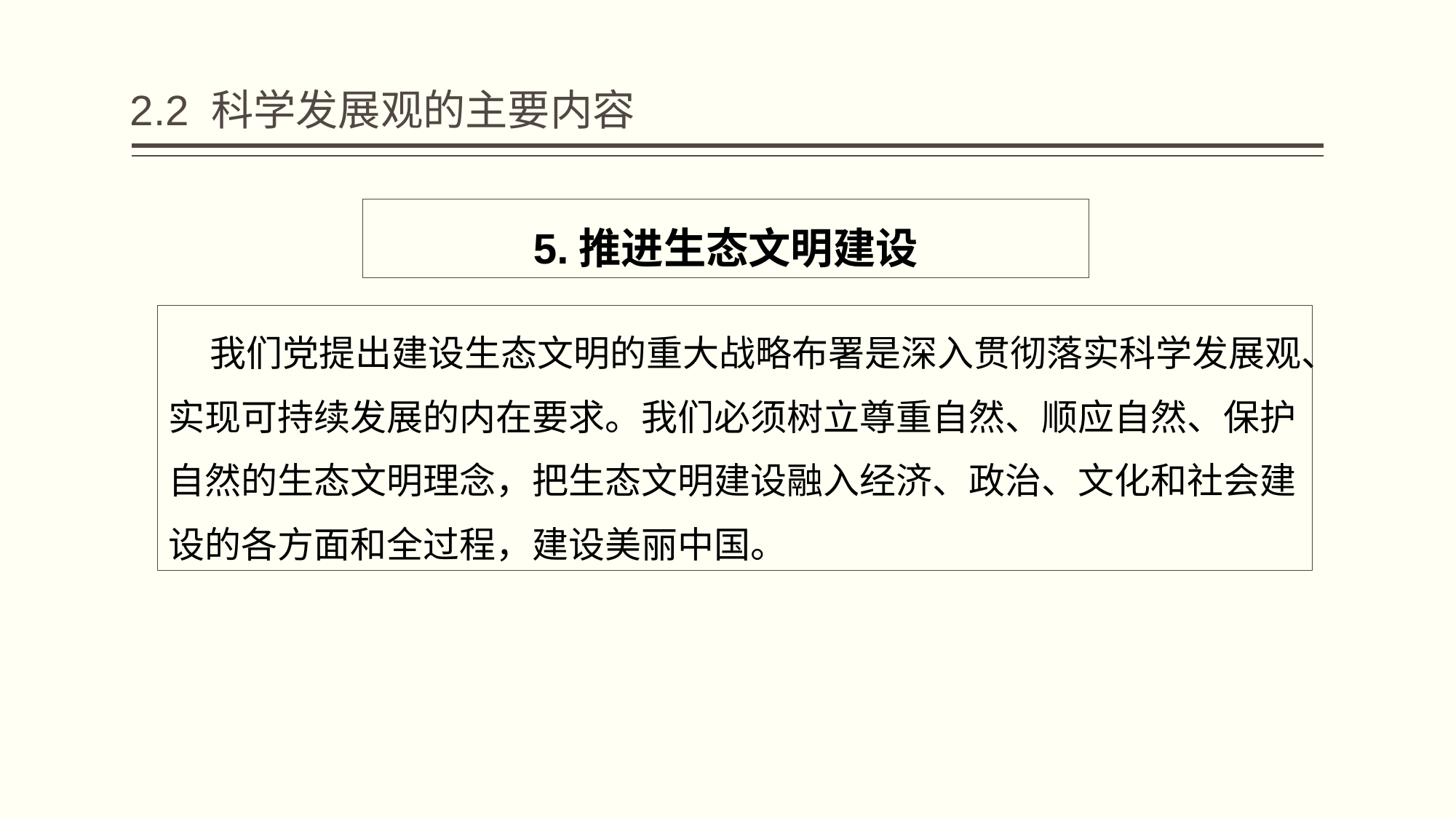

# 2.2 科学发展观的主要内容
5.推进生态文明建设
    我们党提出建设生态文明的重大战略布署是深入贯彻落实科学发展观、实现可持续发展的内在要求。我们必须树立尊重自然、顺应自然、保护自然的生态文明理念，把生态文明建设融入经济、政治、文化和社会建设的各方面和全过程，建设美丽中国。